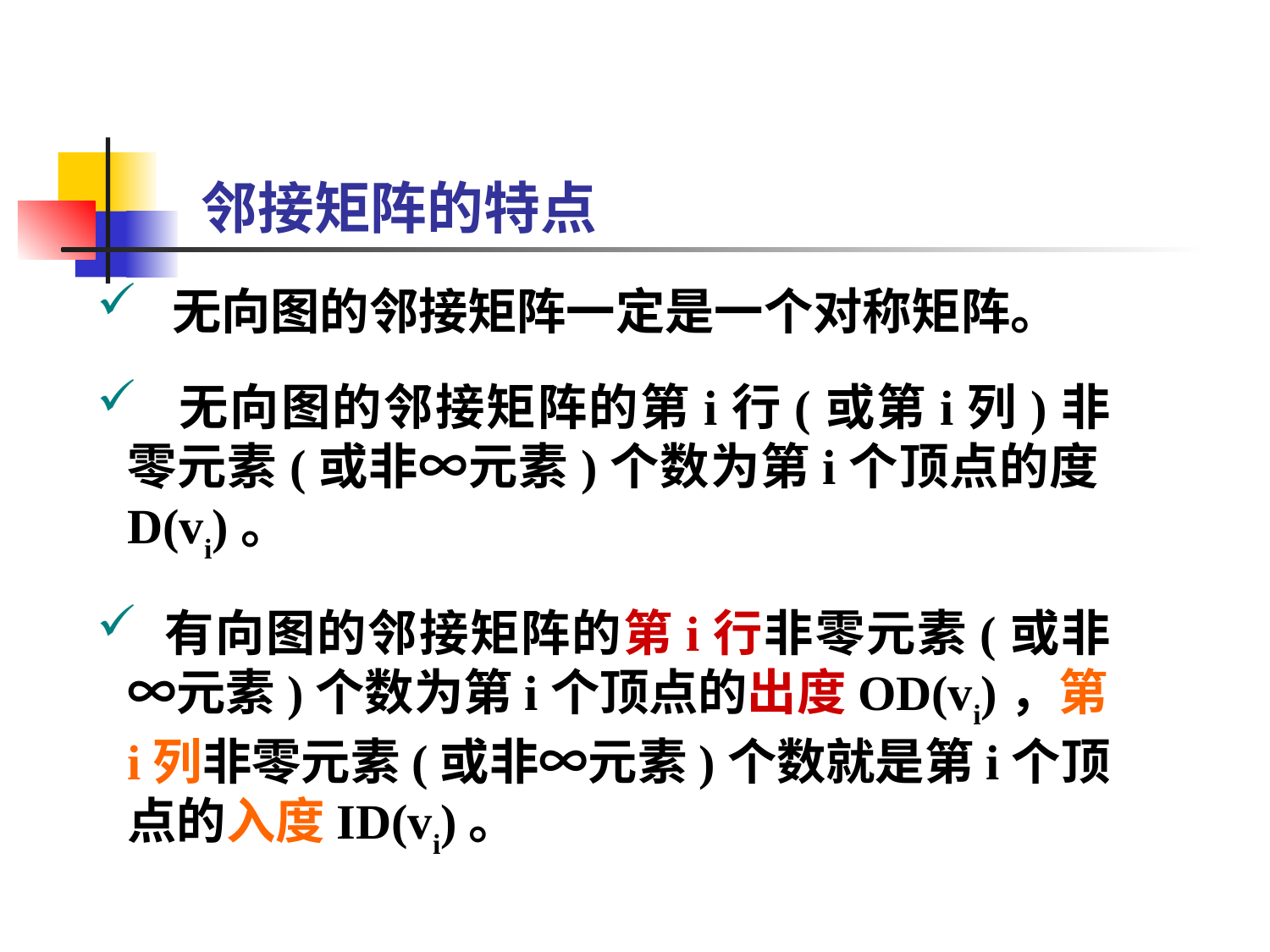

邻接矩阵的特点
  无向图的邻接矩阵一定是一个对称矩阵。
  无向图的邻接矩阵的第i行(或第i列)非零元素(或非∞元素)个数为第i个顶点的度D(vi)。
 有向图的邻接矩阵的第i行非零元素(或非∞元素)个数为第i个顶点的出度OD(vi)，第i列非零元素(或非∞元素)个数就是第i个顶点的入度ID(vi)。